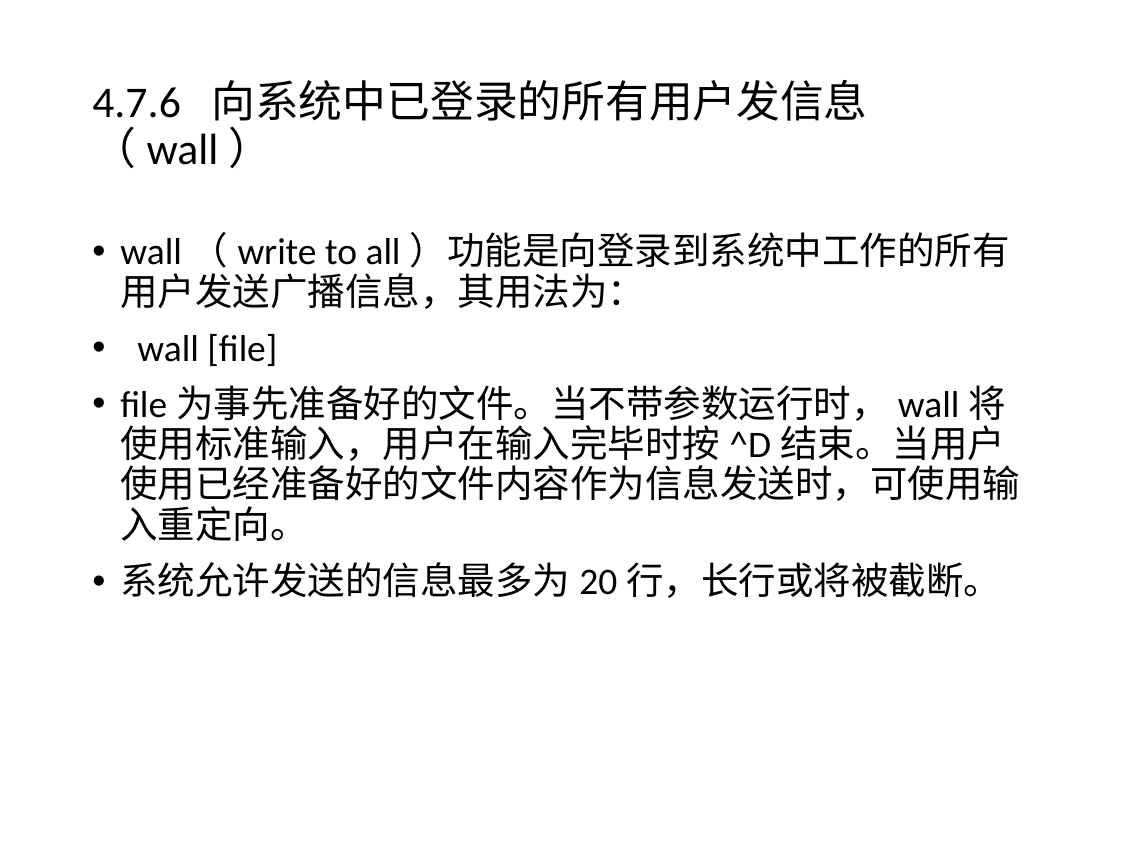

# 4.7.6  向系统中已登录的所有用户发信息（wall）
wall（write to all）功能是向登录到系统中工作的所有用户发送广播信息，其用法为：
  wall [file]
file为事先准备好的文件。当不带参数运行时，wall将使用标准输入，用户在输入完毕时按^D结束。当用户使用已经准备好的文件内容作为信息发送时，可使用输入重定向。
系统允许发送的信息最多为20行，长行或将被截断。